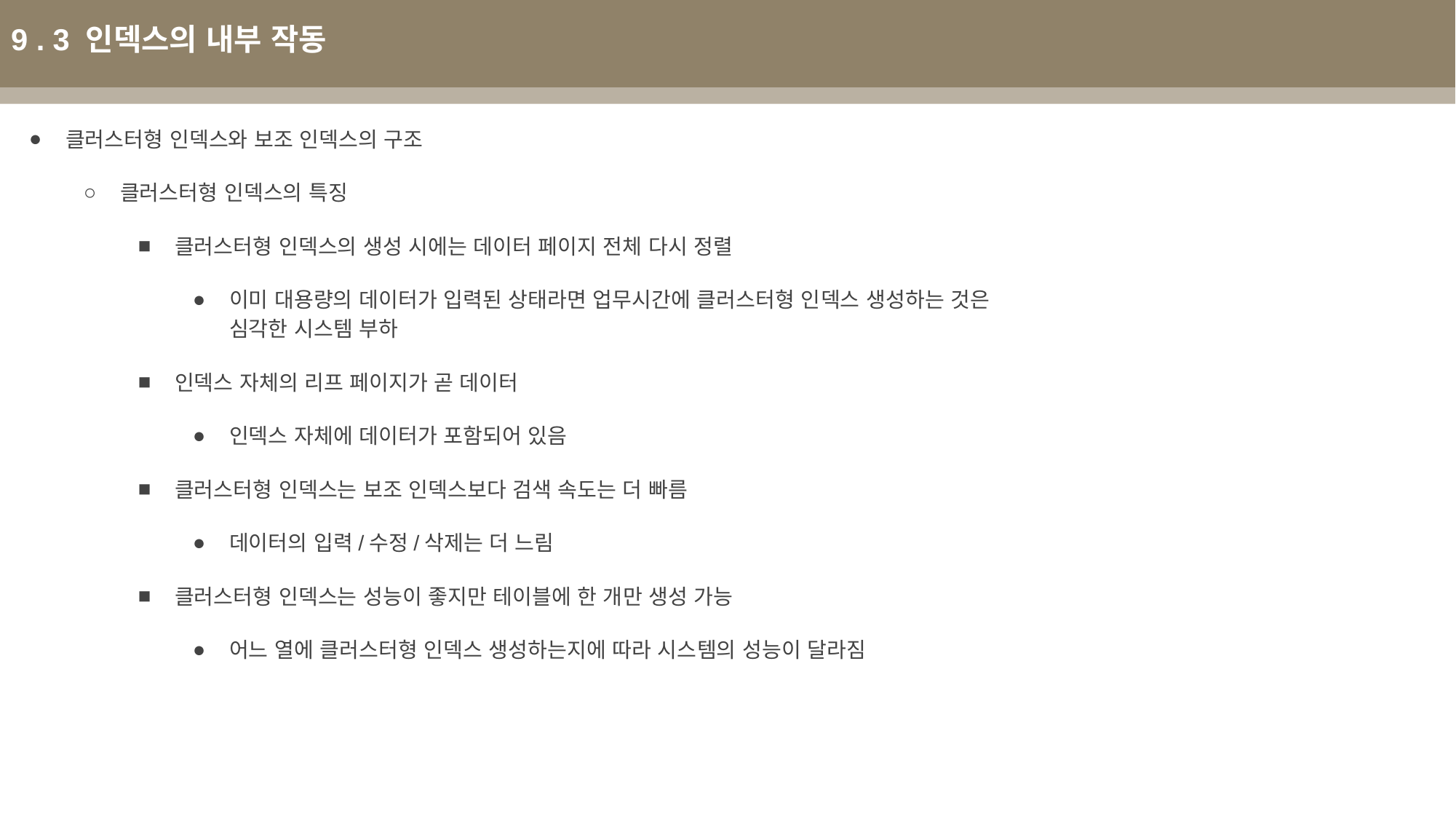

9 . 3 인덱스의 내부 작동
클러스터형 인덱스와 보조 인덱스의 구조
클러스터형 인덱스의 특징
클러스터형 인덱스의 생성 시에는 데이터 페이지 전체 다시 정렬
이미 대용량의 데이터가 입력된 상태라면 업무시간에 클러스터형 인덱스 생성하는 것은 심각한 시스템 부하
인덱스 자체의 리프 페이지가 곧 데이터
인덱스 자체에 데이터가 포함되어 있음
클러스터형 인덱스는 보조 인덱스보다 검색 속도는 더 빠름
데이터의 입력/수정/삭제는 더 느림
클러스터형 인덱스는 성능이 좋지만 테이블에 한 개만 생성 가능
어느 열에 클러스터형 인덱스 생성하는지에 따라 시스템의 성능이 달라짐